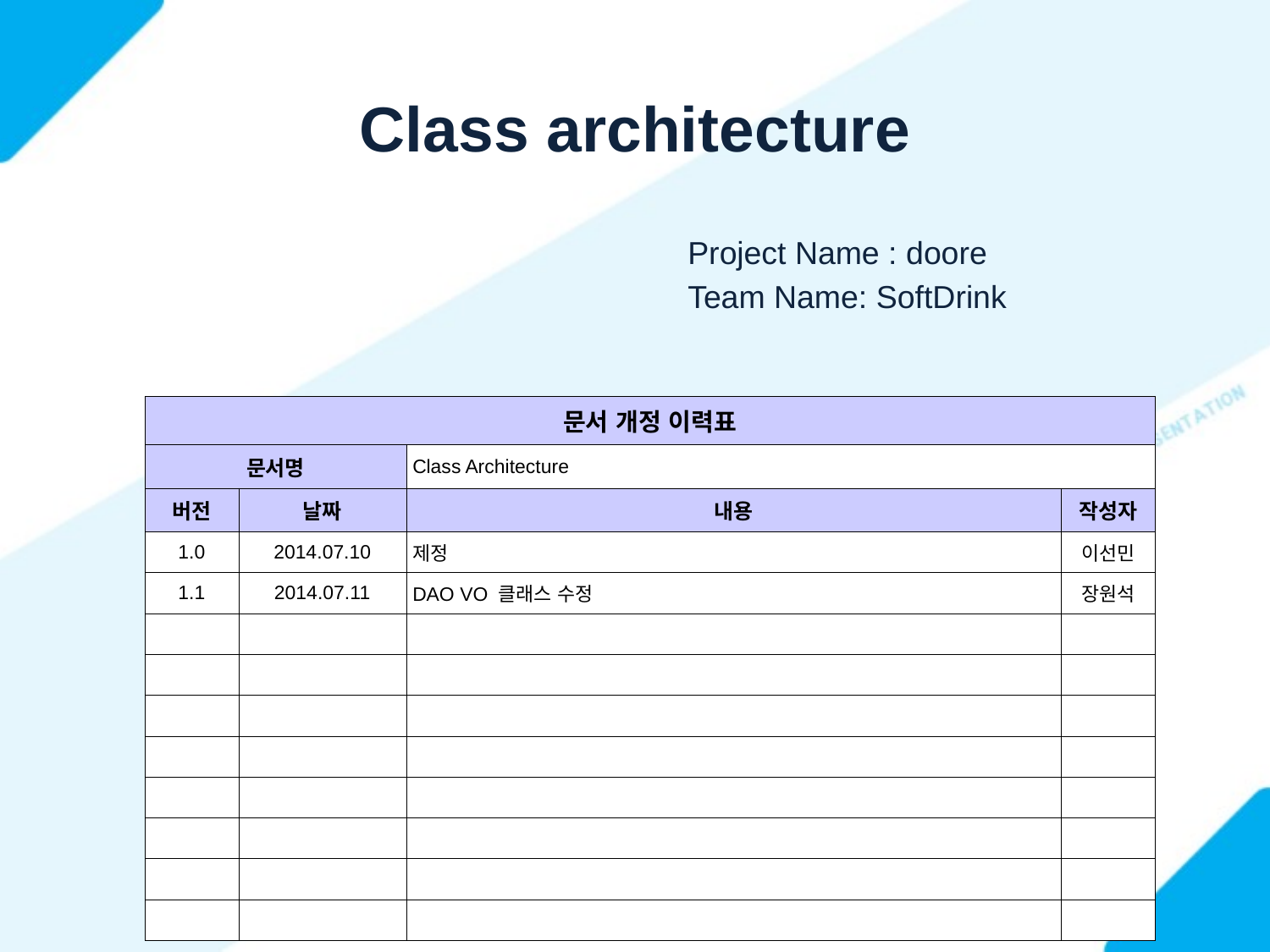

# Class architecture
Project Name : doore
Team Name: SoftDrink

| 문서 개정 이력표 |  |  |  |
| --- | --- | --- | --- |
| 문서명 |  | Class Architecture |  |
| 버전 | 날짜 | 내용 | 작성자 |
| 1.0 | 2014.07.10 | 제정 | 이선민 |
| 1.1 | 2014.07.11 | DAO VO 클래스 수정 | 장원석 |
|  |  |  |  |
|  |  |  |  |
|  |  |  |  |
|  |  |  |  |
|  |  |  |  |
|  |  |  |  |
|  |  |  |  |
|  |  |  |  |